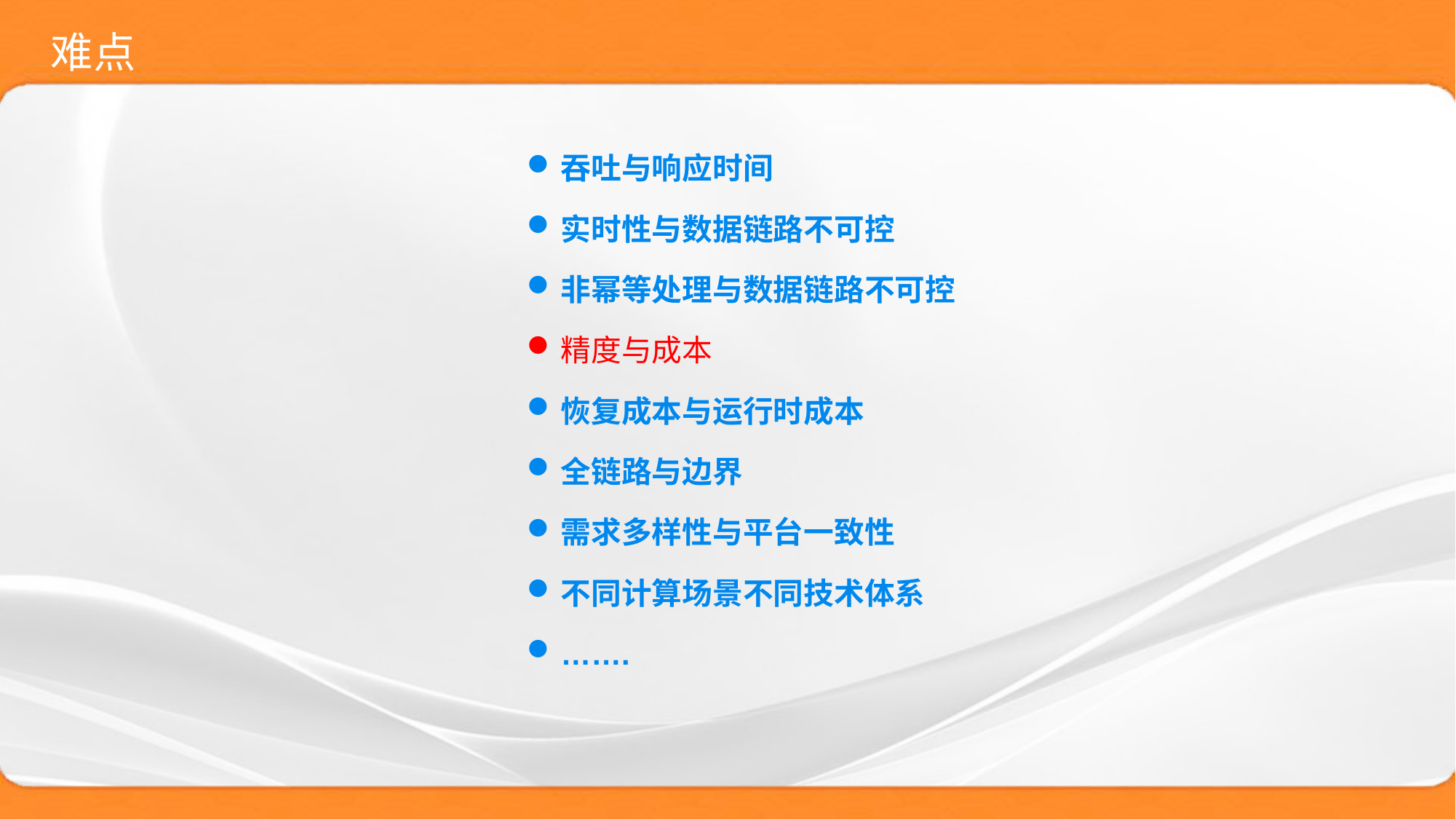

# 难点
吞吐与响应时间
实时性与数据链路不可控
非幂等处理与数据链路不可控
精度与成本
恢复成本与运行时成本
全链路与边界
需求多样性与平台一致性
不同计算场景不同技术体系
…….